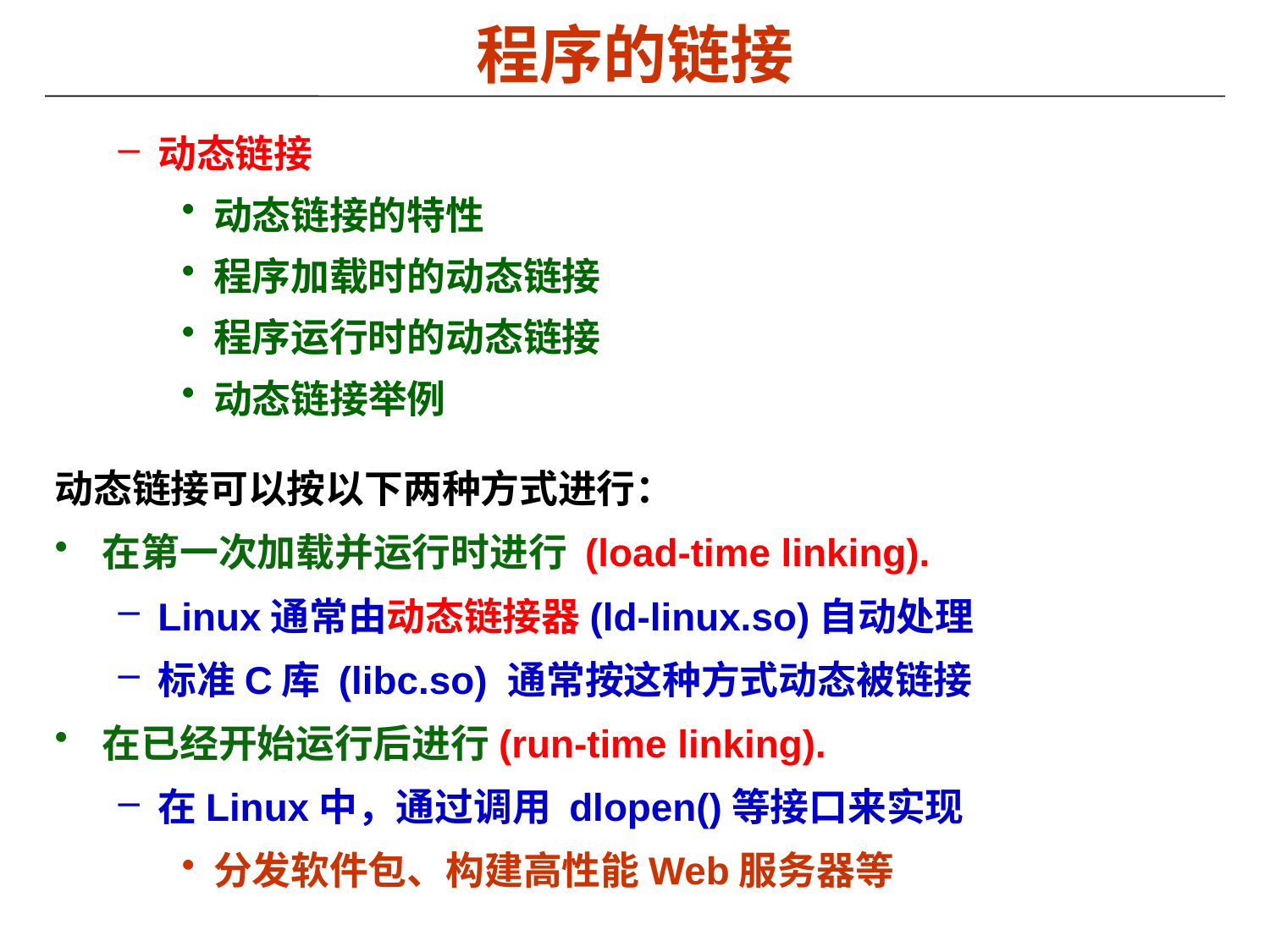

# 程序的链接
动态链接
动态链接的特性
程序加载时的动态链接
程序运行时的动态链接
动态链接举例
动态链接可以按以下两种方式进行：
在第一次加载并运行时进行 (load-time linking).
Linux通常由动态链接器(ld-linux.so)自动处理
标准C库 (libc.so) 通常按这种方式动态被链接
在已经开始运行后进行(run-time linking).
在Linux中，通过调用 dlopen()等接口来实现
分发软件包、构建高性能Web服务器等